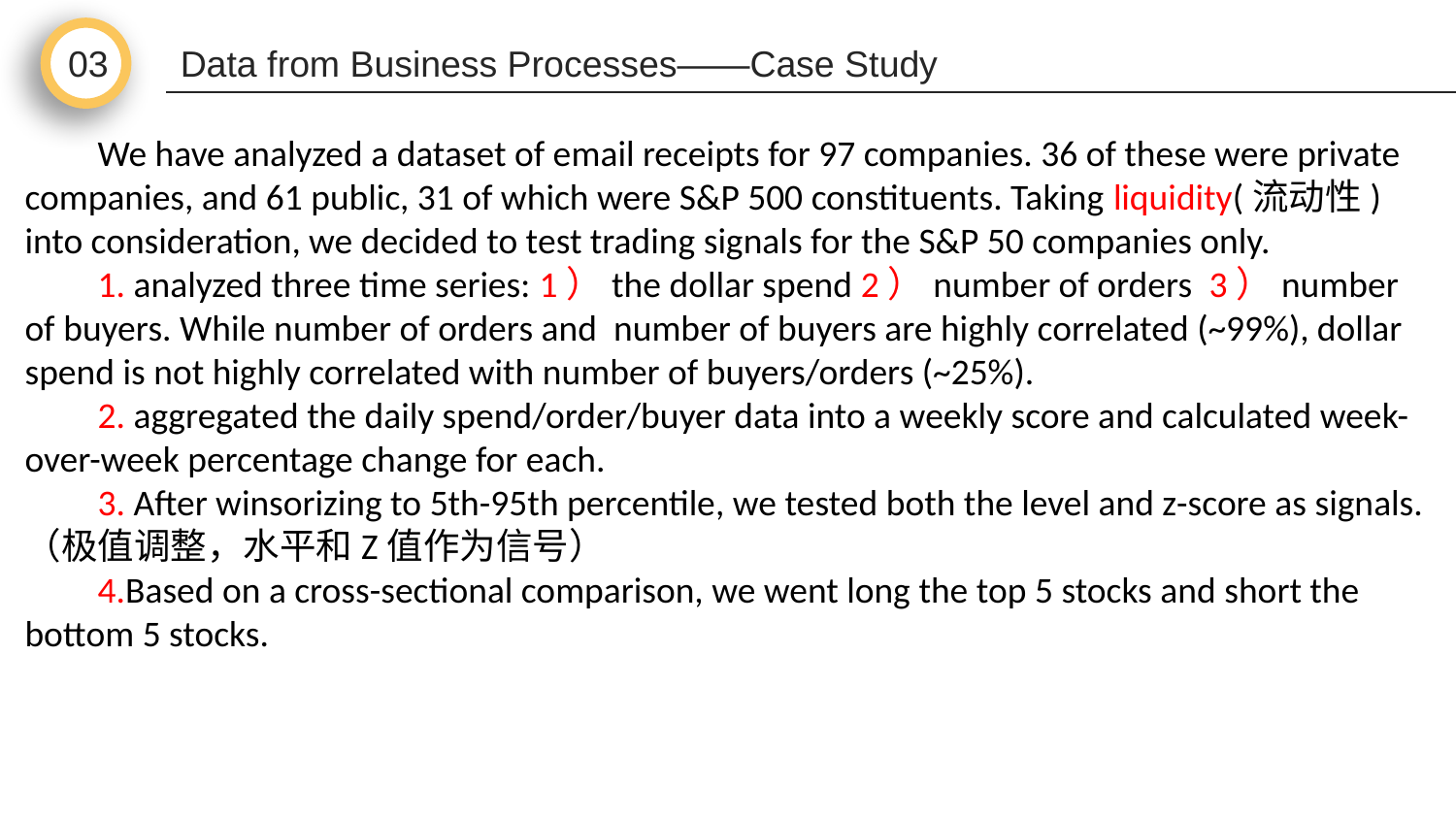

03
Data from Business Processes——Case Study
We have analyzed a dataset of email receipts for 97 companies. 36 of these were private companies, and 61 public, 31 of which were S&P 500 constituents. Taking liquidity(流动性) into consideration, we decided to test trading signals for the S&P 50 companies only.
1. analyzed three time series: 1）the dollar spend 2）number of orders  3）number of buyers. While number of orders and  number of buyers are highly correlated (~99%), dollar spend is not highly correlated with number of buyers/orders (~25%).
2. aggregated the daily spend/order/buyer data into a weekly score and calculated week-over-week percentage change for each.
3. After winsorizing to 5th-95th percentile, we tested both the level and z-score as signals. （极值调整，水平和Z值作为信号）
4.Based on a cross-sectional comparison, we went long the top 5 stocks and short the bottom 5 stocks.